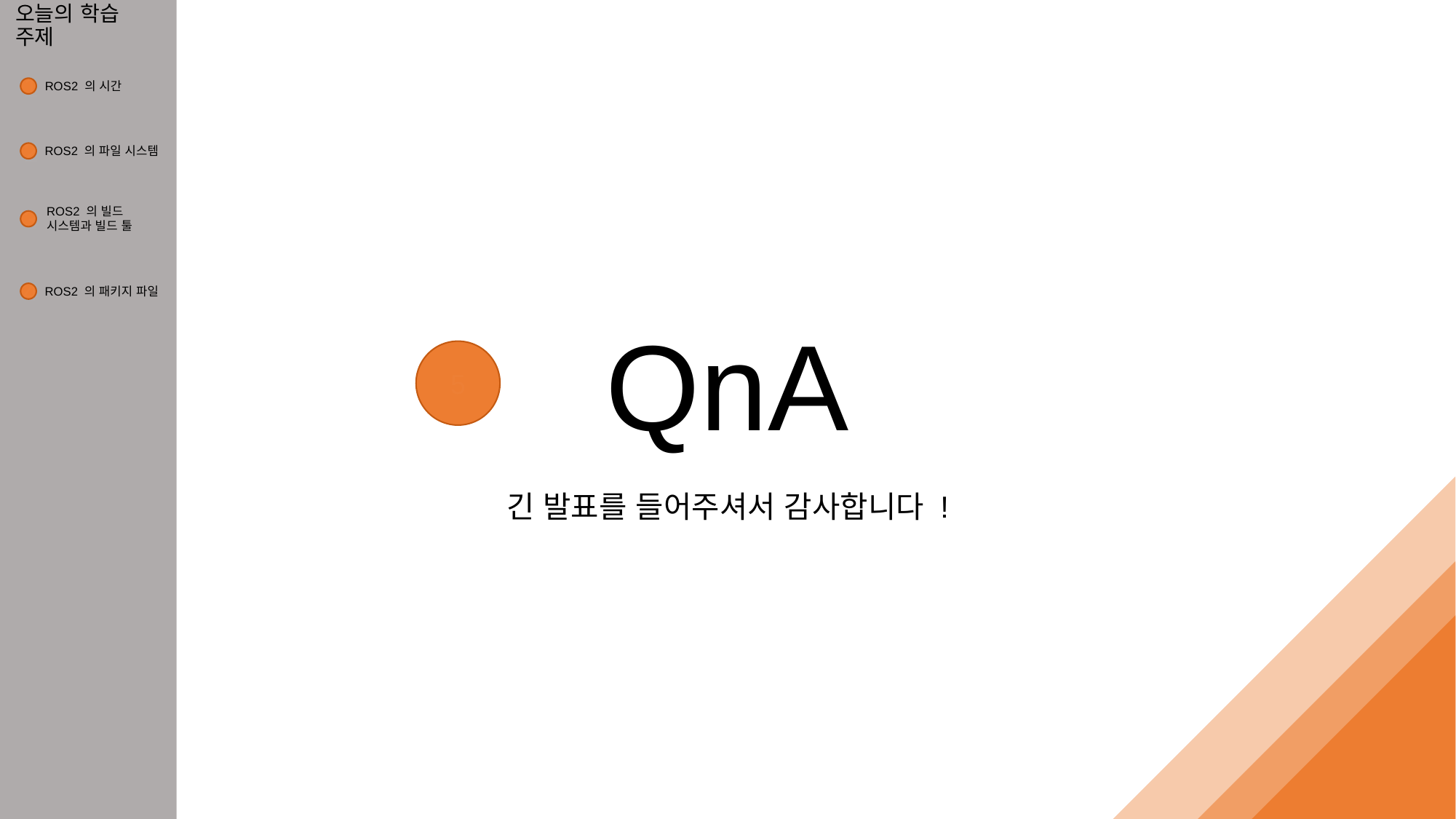

# 오늘의 학습 주제
ROS2 의 시간
1
ROS2 의 파일 시스템
2
ROS2 의 빌드
시스템과 빌드 툴
3
ROS2 의 패키지 파일
4
QnA
5
긴 발표를 들어주셔서 감사합니다 !